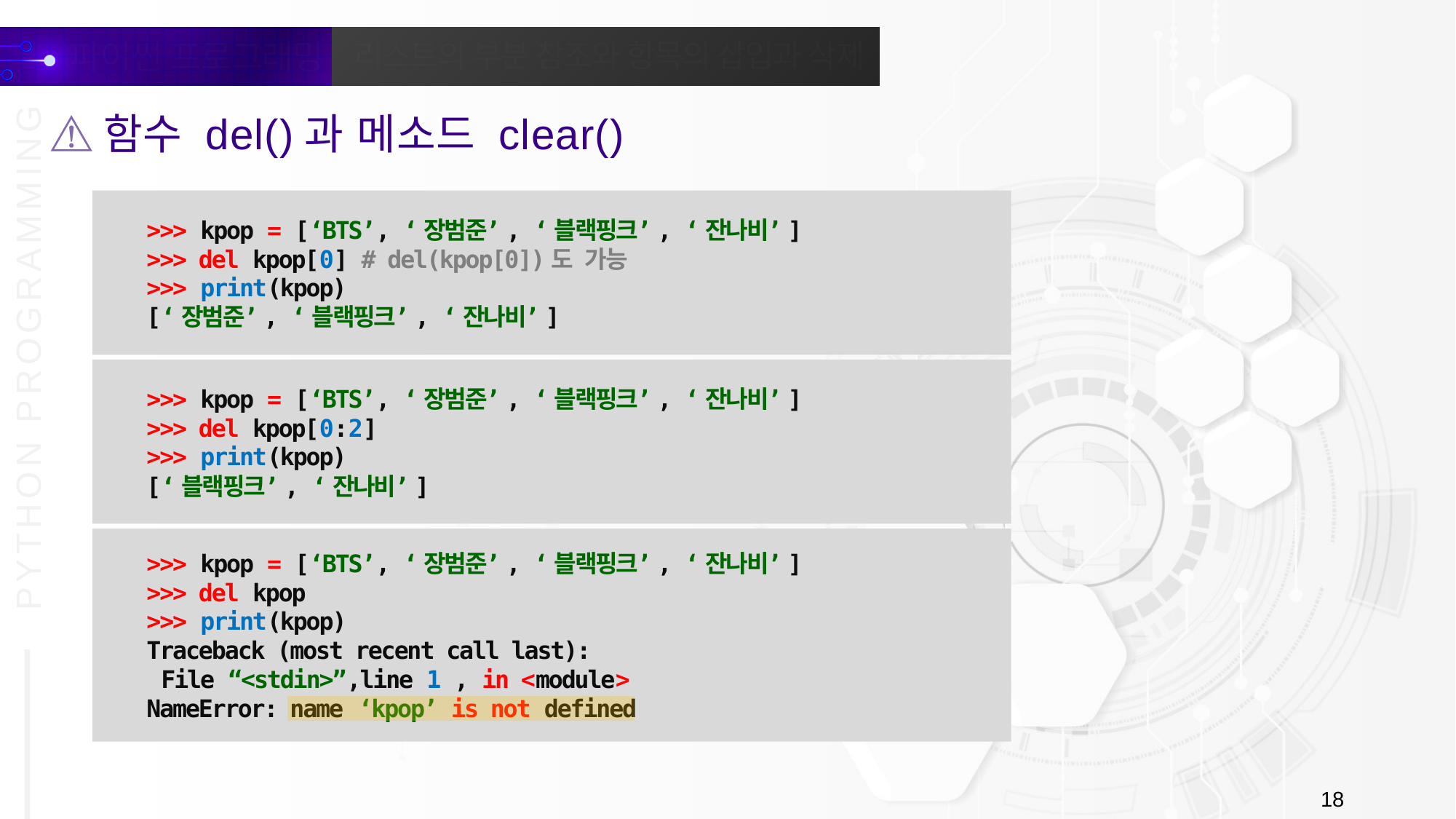

함수 del()과 메소드 clear()
>>> kpop = [‘BTS’, ‘장범준’, ‘블랙핑크’, ‘잔나비’]
>>> del kpop[0] # del(kpop[0])도 가능
>>> print(kpop)
[‘장범준’, ‘블랙핑크’, ‘잔나비’]
>>> kpop = [‘BTS’, ‘장범준’, ‘블랙핑크’, ‘잔나비’]
>>> del kpop[0:2]
>>> print(kpop)
[‘블랙핑크’, ‘잔나비’]
>>> kpop = [‘BTS’, ‘장범준’, ‘블랙핑크’, ‘잔나비’]
>>> del kpop
>>> print(kpop)
Traceback (most recent call last):
 File “<stdin>”,line 1 , in <module>
NameError: name ‘kpop’ is not defined

18